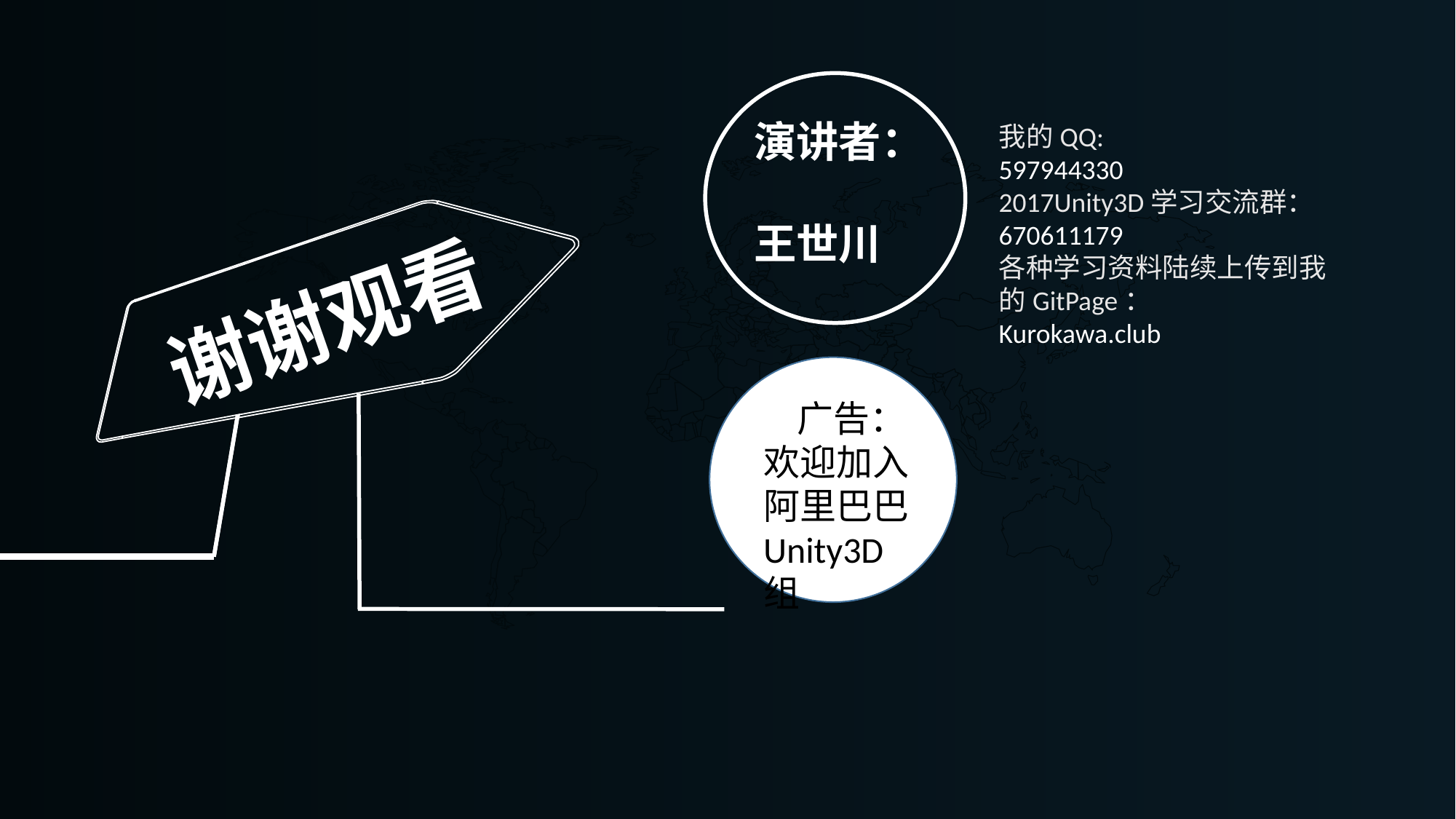

演讲者：

王世川

谢谢观看

我的QQ:
597944330
2017Unity3D学习交流群：
670611179
各种学习资料陆续上传到我的GitPage：
Kurokawa.club

   广告：
欢迎加入阿里巴巴Unity3D组